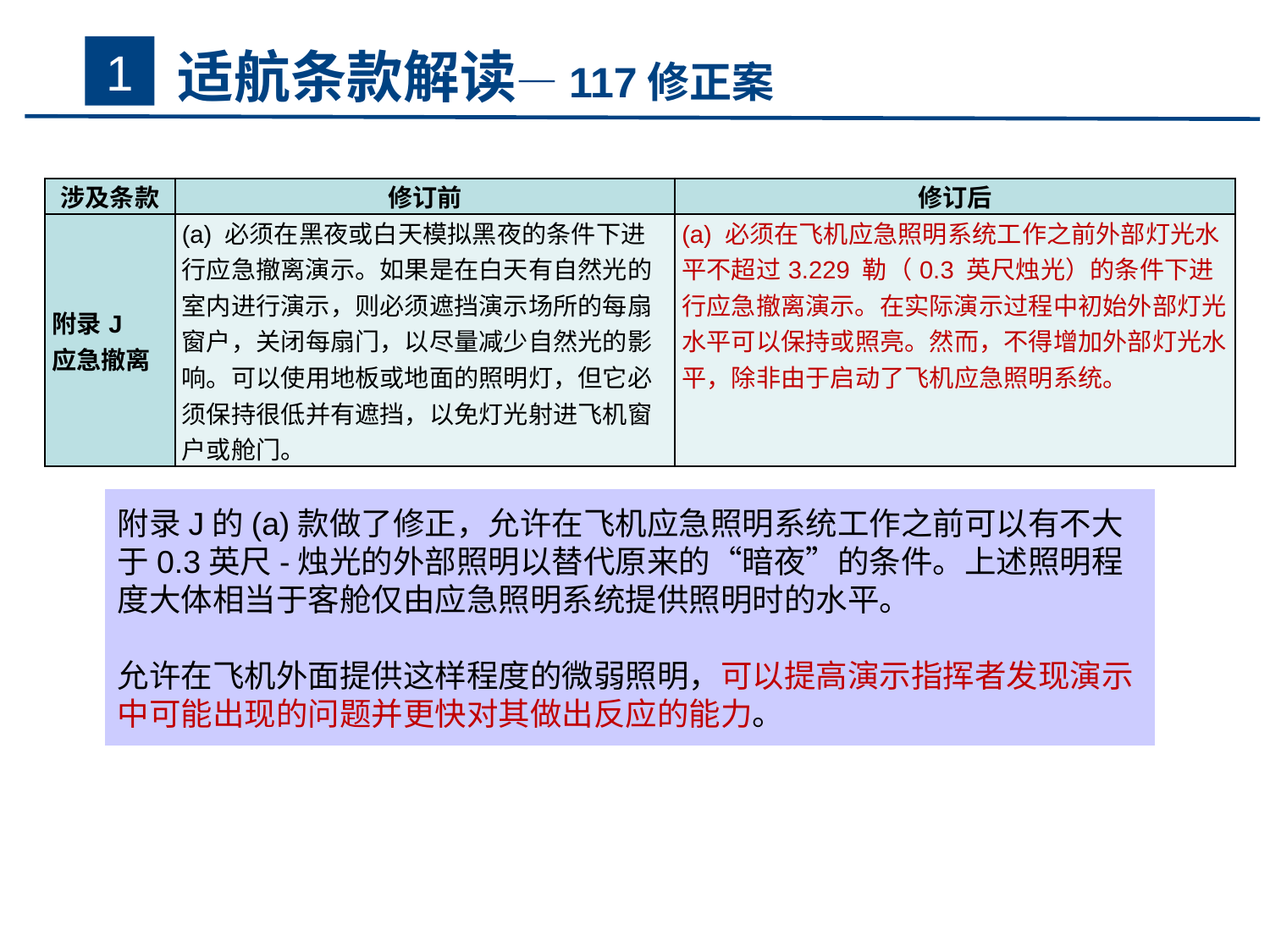

# 适航条款解读—117修正案
1
| 涉及条款 | 修订前 | 修订后 |
| --- | --- | --- |
| 附录J 应急撤离 | (a) 必须在黑夜或白天模拟黑夜的条件下进行应急撤离演示。如果是在白天有自然光的室内进行演示，则必须遮挡演示场所的每扇窗户，关闭每扇门，以尽量减少自然光的影响。可以使用地板或地面的照明灯，但它必须保持很低并有遮挡，以免灯光射进飞机窗户或舱门。 | (a) 必须在飞机应急照明系统工作之前外部灯光水平不超过3.229 勒（0.3 英尺烛光）的条件下进行应急撤离演示。在实际演示过程中初始外部灯光水平可以保持或照亮。然而，不得增加外部灯光水平，除非由于启动了飞机应急照明系统。 |
附录J的(a)款做了修正，允许在飞机应急照明系统工作之前可以有不大于0.3英尺-烛光的外部照明以替代原来的“暗夜”的条件。上述照明程度大体相当于客舱仅由应急照明系统提供照明时的水平。

允许在飞机外面提供这样程度的微弱照明，可以提高演示指挥者发现演示中可能出现的问题并更快对其做出反应的能力。